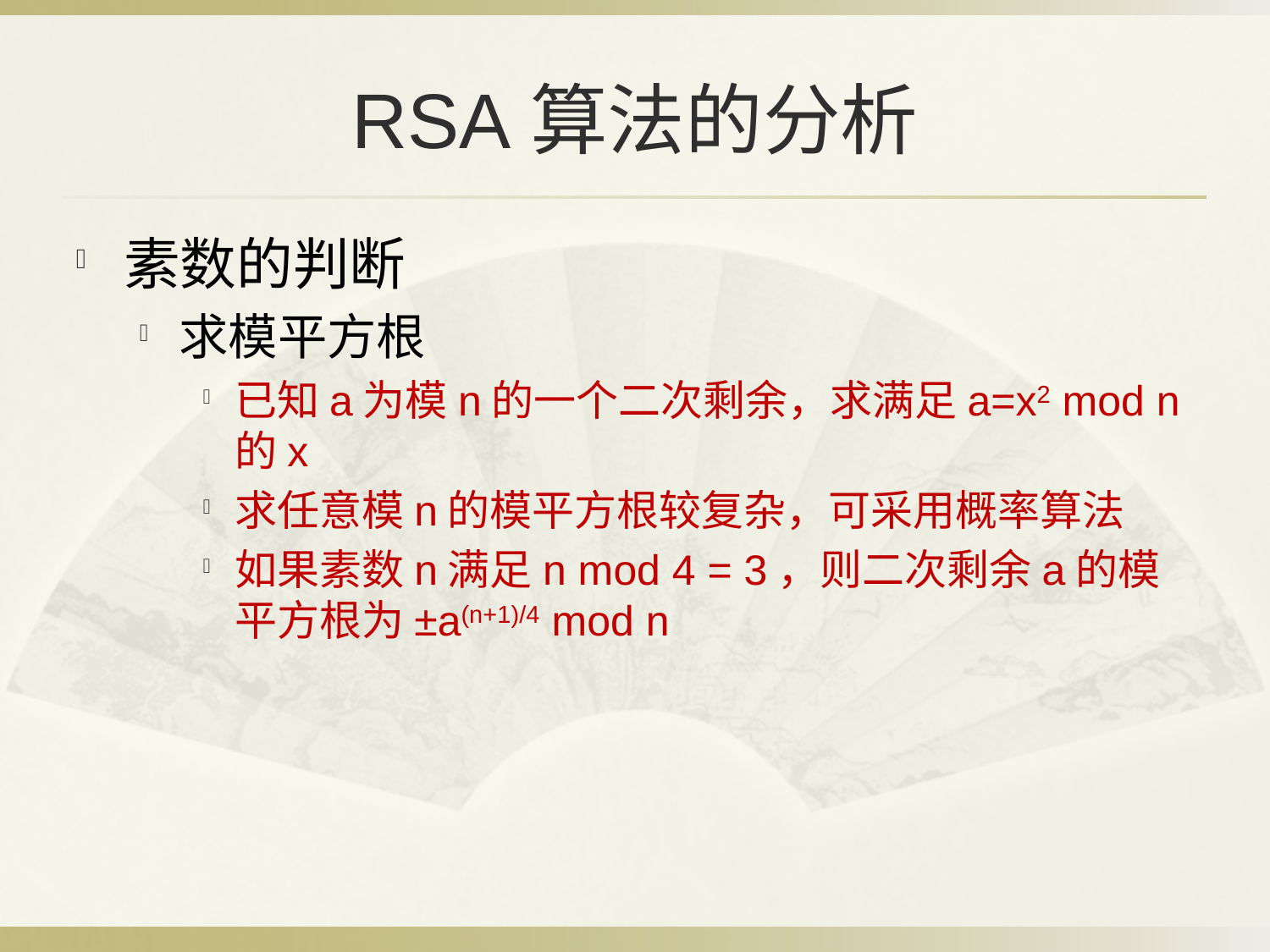

# RSA算法的分析
素数的判断
求模平方根
已知a为模n的一个二次剩余，求满足a=x2 mod n的x
求任意模n的模平方根较复杂，可采用概率算法
如果素数n满足n mod 4 = 3，则二次剩余a的模平方根为±a(n+1)/4 mod n